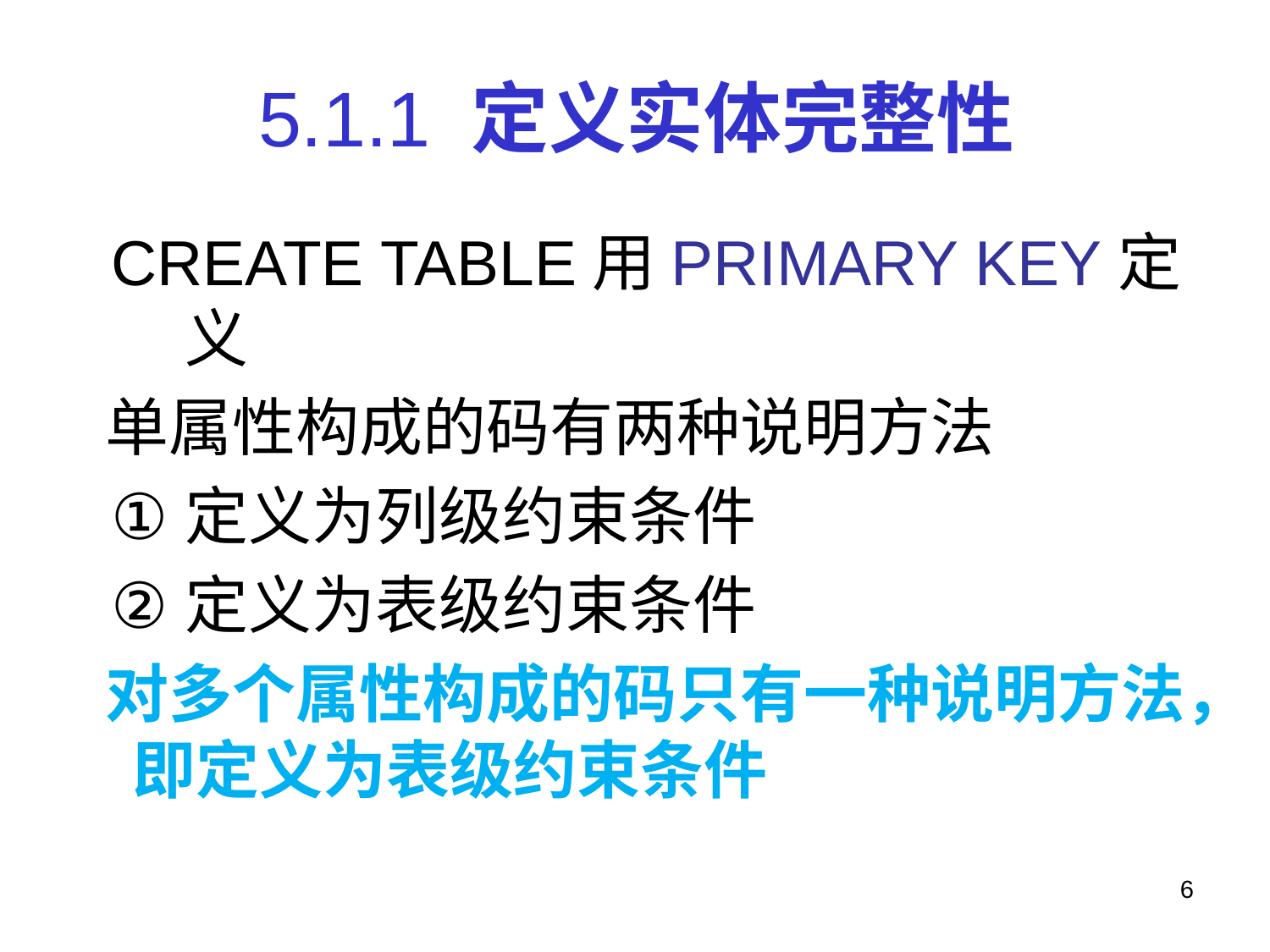

# 5.1.1 定义实体完整性
CREATE TABLE用PRIMARY KEY定义
   单属性构成的码有两种说明方法
定义为列级约束条件
定义为表级约束条件
   对多个属性构成的码只有一种说明方法，即定义为表级约束条件

6